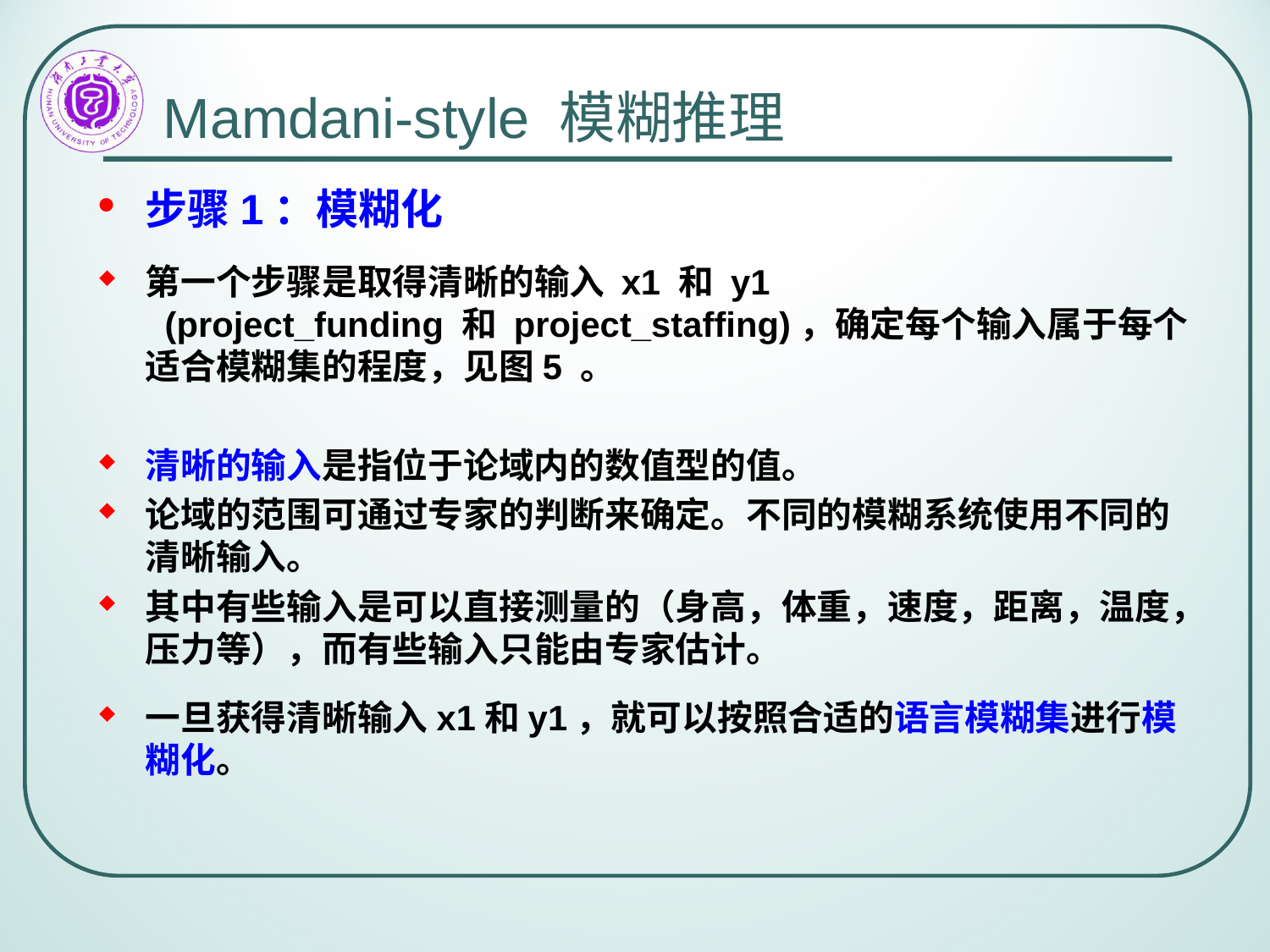

# Mamdani-style 模糊推理
步骤1：模糊化

第一个步骤是取得清晰的输入 x1 和 y1
  (project_funding 和 project_staffing)，确定每个输入属于每个适合模糊集的程度，见图5 。

清晰的输入是指位于论域内的数值型的值。
论域的范围可通过专家的判断来确定。不同的模糊系统使用不同的清晰输入。
其中有些输入是可以直接测量的（身高，体重，速度，距离，温度，压力等），而有些输入只能由专家估计。

一旦获得清晰输入x1和y1，就可以按照合适的语言模糊集进行模糊化。